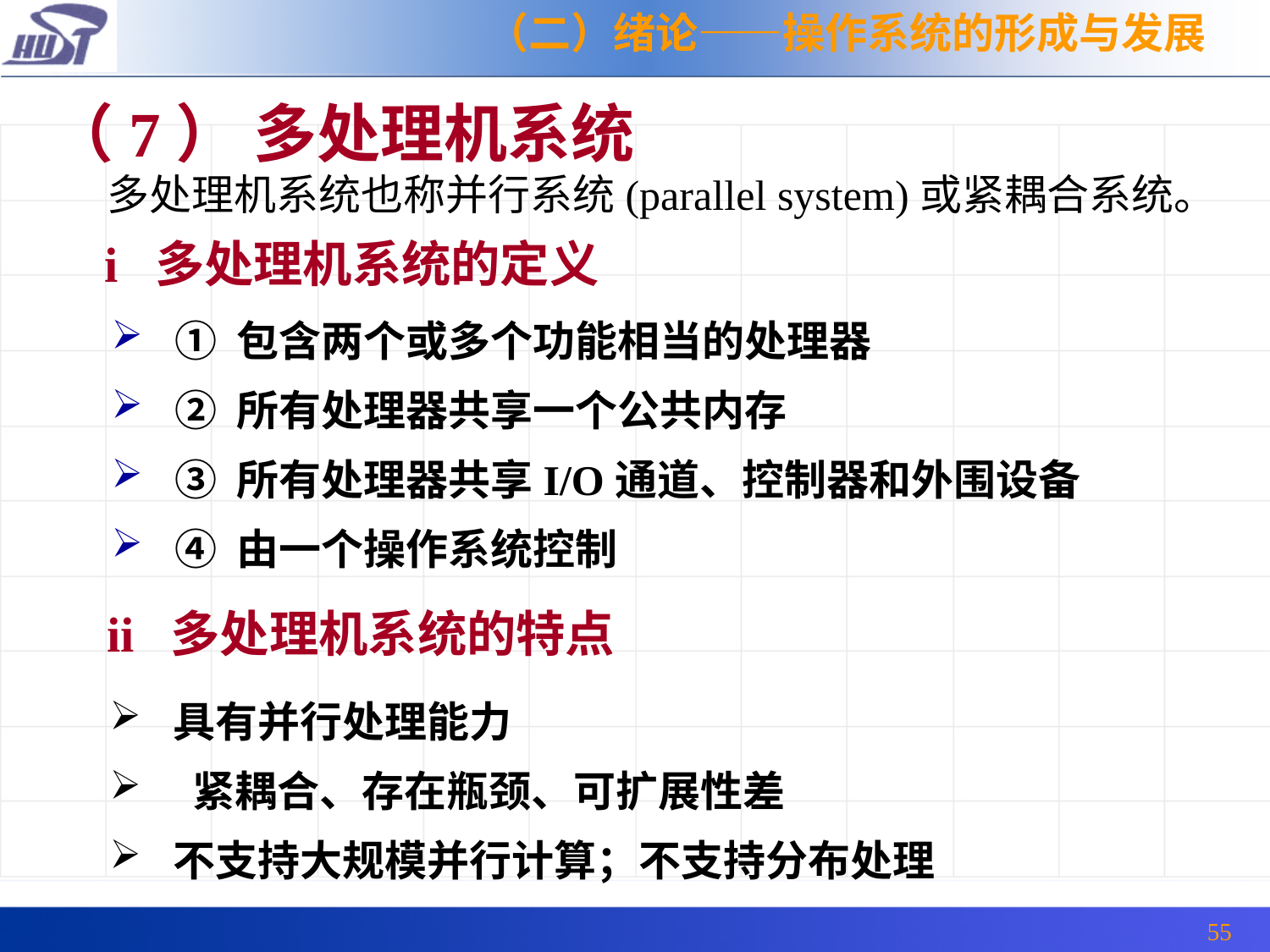

（二）绪论——操作系统的形成与发展
（7） 多处理机系统
多处理机系统也称并行系统(parallel system)或紧耦合系统。
i  多处理机系统的定义
① 包含两个或多个功能相当的处理器
② 所有处理器共享一个公共内存
③ 所有处理器共享I/O通道、控制器和外围设备
④ 由一个操作系统控制
ii  多处理机系统的特点
具有并行处理能力
 紧耦合、存在瓶颈、可扩展性差
不支持大规模并行计算；不支持分布处理
55